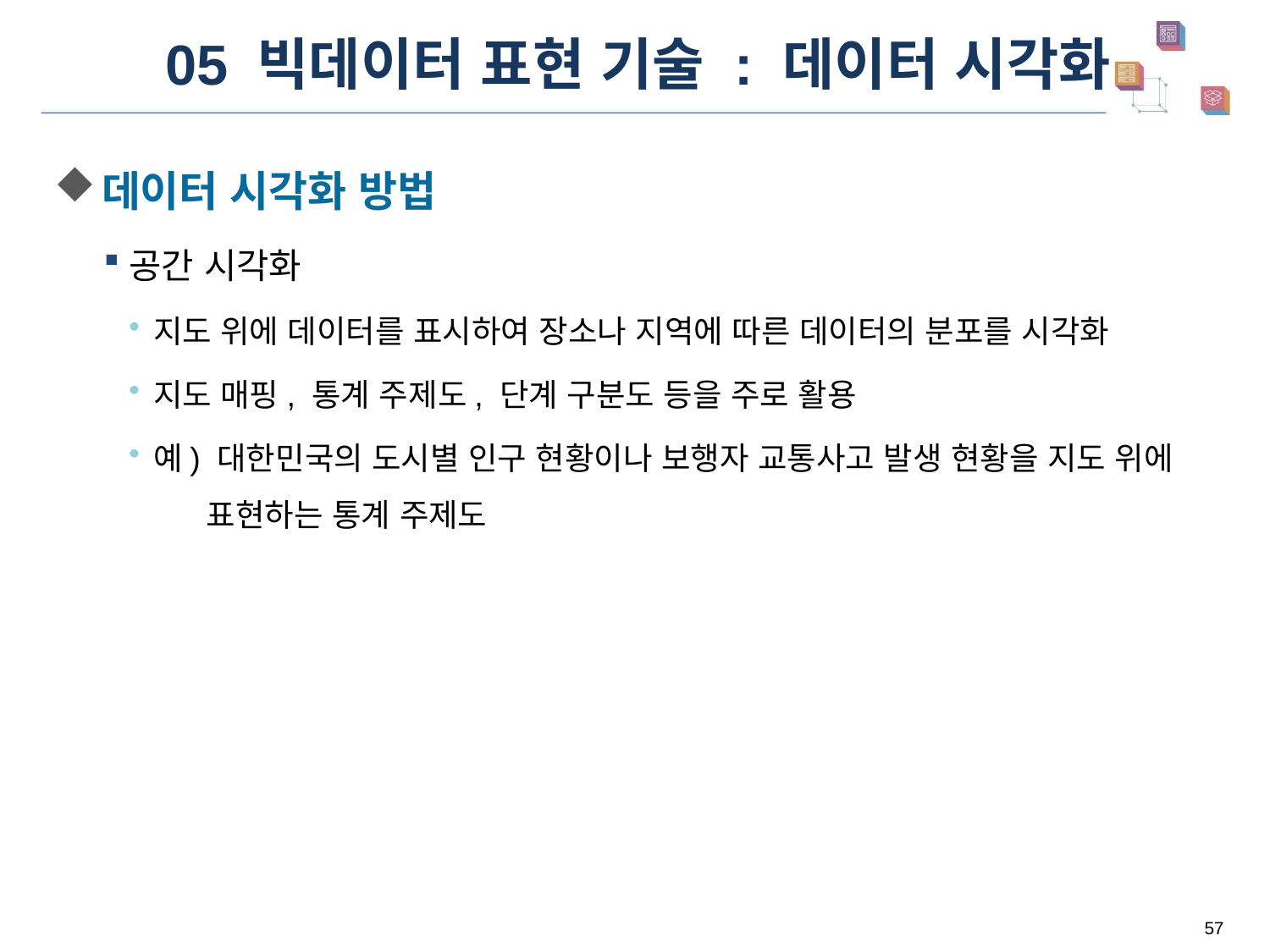

# 05 빅데이터 표현 기술 : 데이터 시각화
데이터 시각화 방법
공간 시각화
지도 위에 데이터를 표시하여 장소나 지역에 따른 데이터의 분포를 시각화
지도 매핑, 통계 주제도, 단계 구분도 등을 주로 활용
예) 대한민국의 도시별 인구 현황이나 보행자 교통사고 발생 현황을 지도 위에
      표현하는 통계 주제도